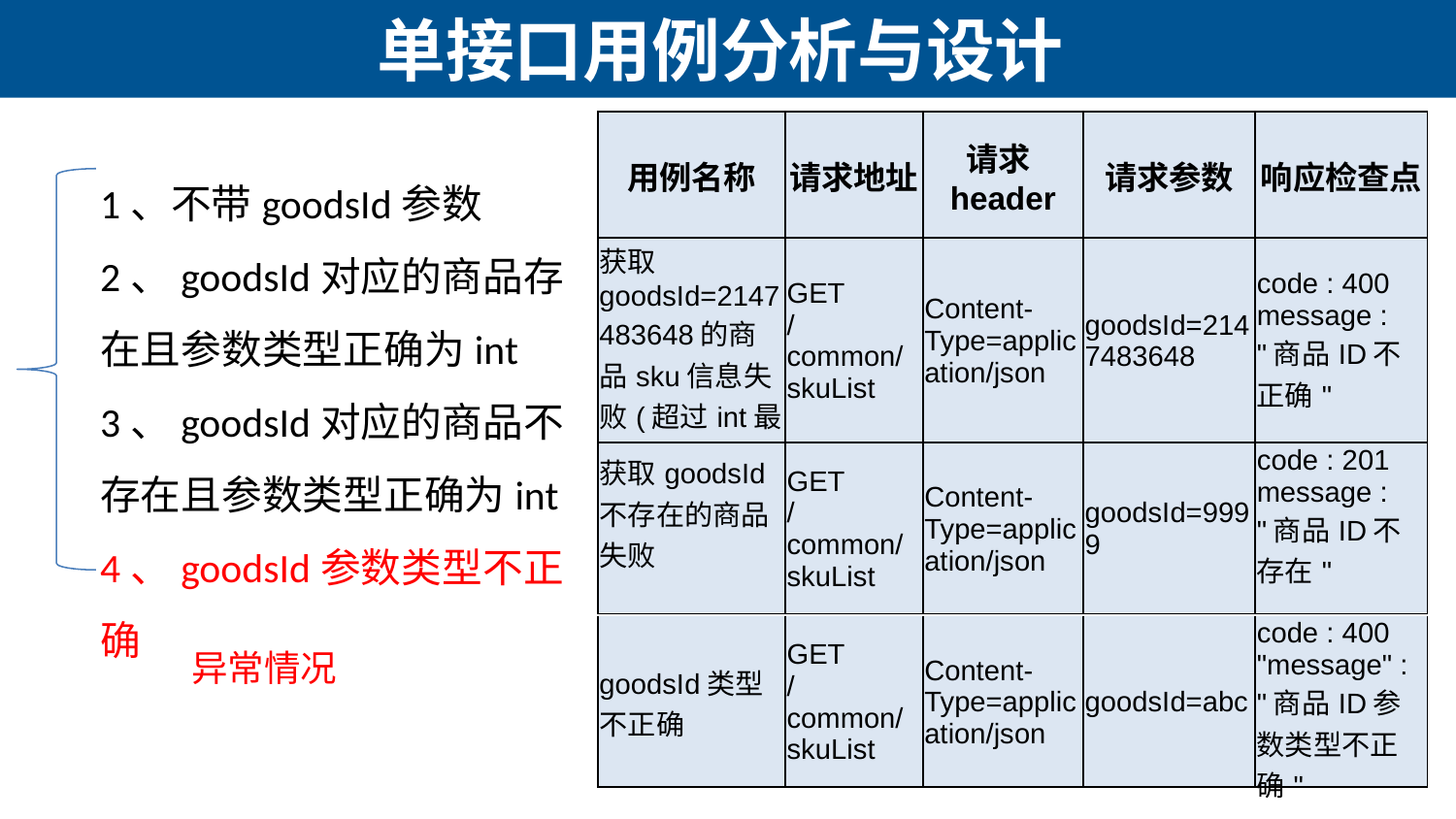

# 单接口用例分析与设计
| 用例名称 | 请求地址 | 请求header | 请求参数 | 响应检查点 |
| --- | --- | --- | --- | --- |
| 获取goodsId=2147483648的商品sku信息失败(超过int最大取值范围) | GET /common/skuList | Content-Type=application/json | goodsId=2147483648 | code : 400 message : "商品ID不正确" |
| 获取goodsId不存在的商品失败 | GET /common/skuList | Content-Type=application/json | goodsId=9999 | code : 201 message : "商品ID不存在" |
1、不带goodsId参数
2、goodsId对应的商品存在且参数类型正确为int
3、goodsId对应的商品不存在且参数类型正确为int
4、goodsId参数类型不正确

| goodsId类型不正确 | GET /common/skuList | Content-Type=application/json | goodsId=abc | code : 400 "message" : "商品ID参数类型不正确" |
| --- | --- | --- | --- | --- |
异常情况